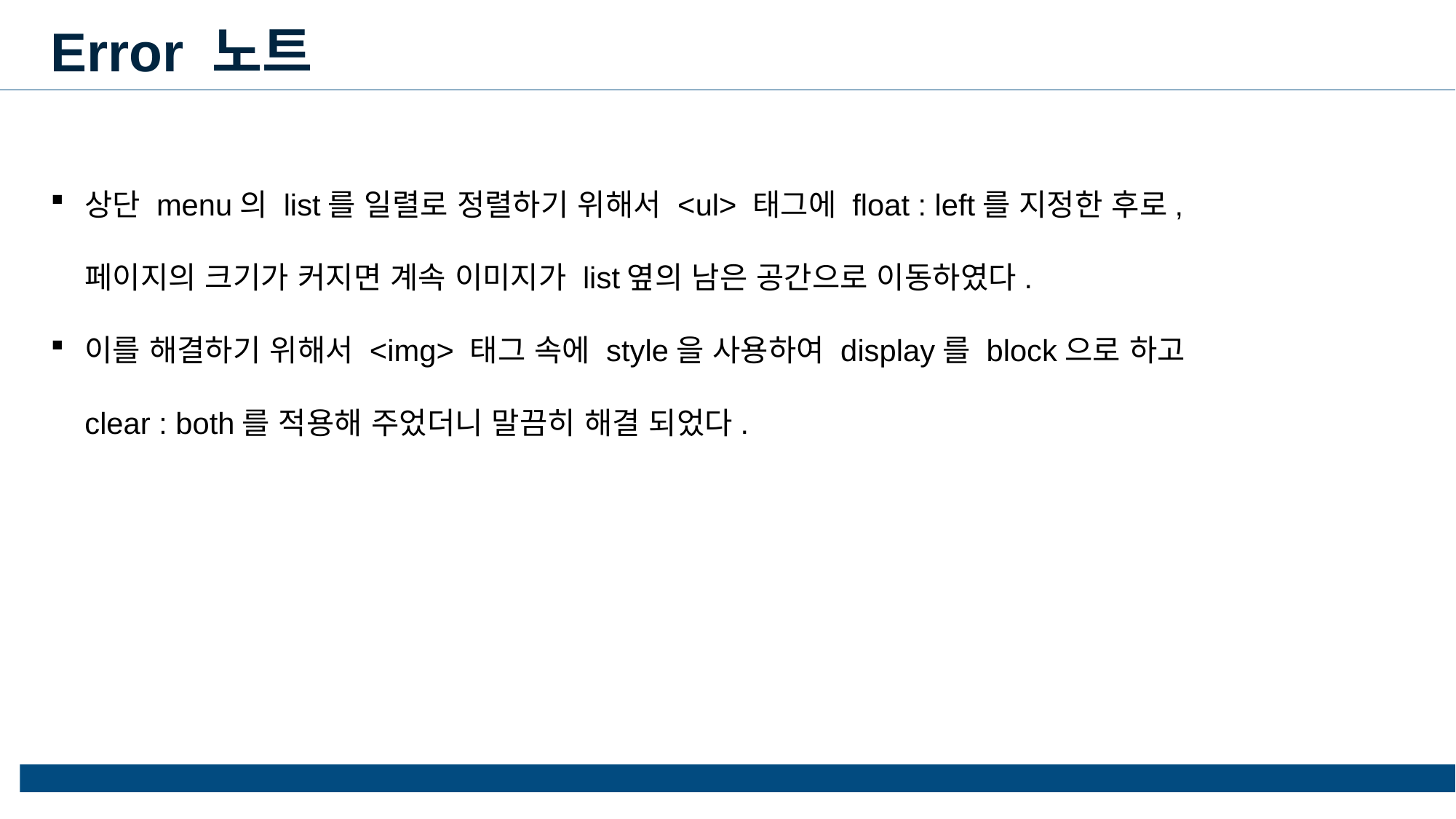

Error 노트
상단 menu의 list를 일렬로 정렬하기 위해서 <ul> 태그에 float : left를 지정한 후로,페이지의 크기가 커지면 계속 이미지가 list옆의 남은 공간으로 이동하였다.
이를 해결하기 위해서 <img> 태그 속에 style을 사용하여 display를 block으로 하고 clear : both를 적용해 주었더니 말끔히 해결 되었다.